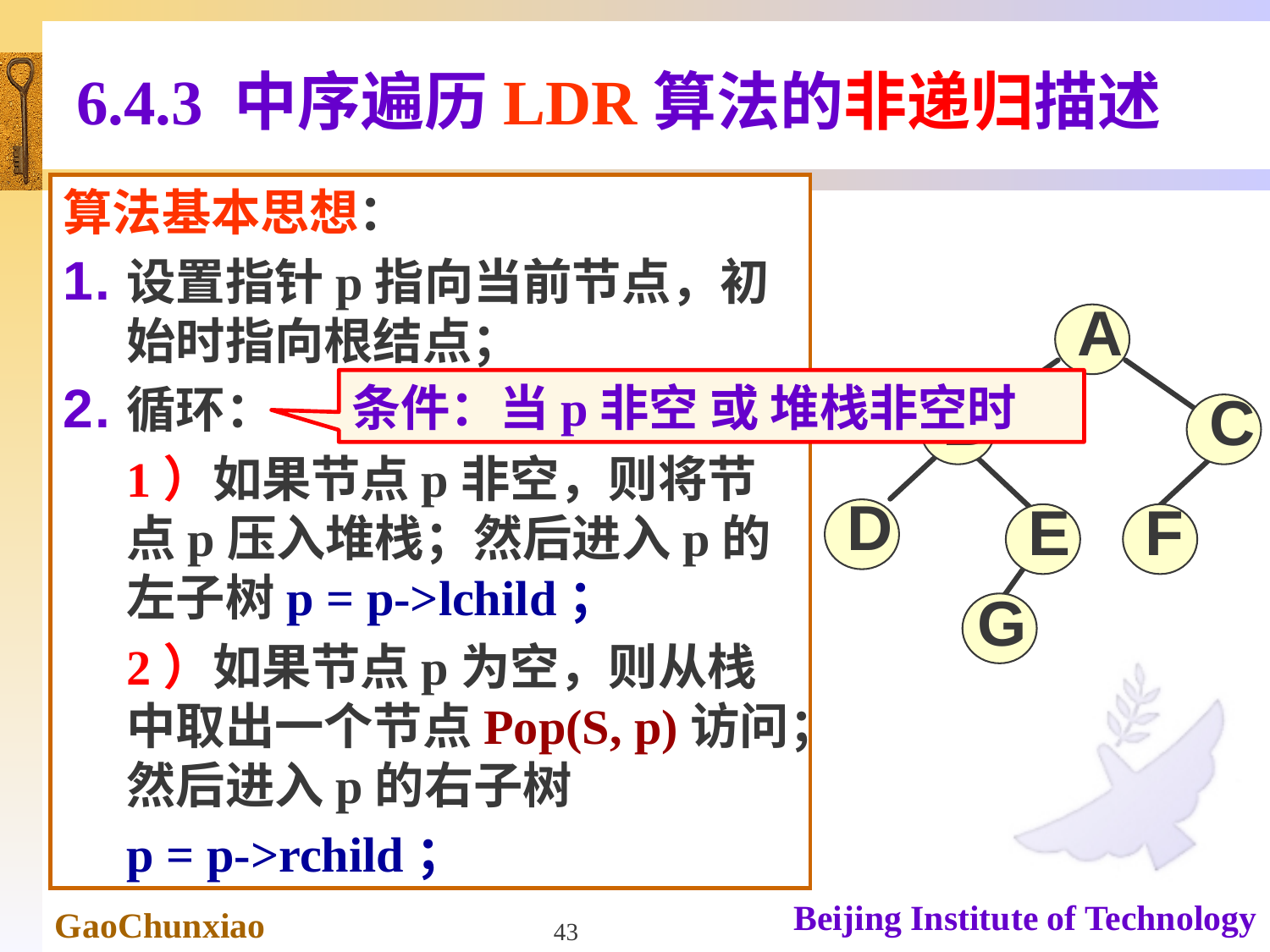

# 6.4.3 中序遍历LDR算法的非递归描述
算法基本思想：
设置指针p指向当前节点，初始时指向根结点；
循环：
1）如果节点p非空，则将节点p压入堆栈；然后进入p的左子树p = p->lchild；
2）如果节点p为空，则从栈中取出一个节点Pop(S, p)访问；然后进入p的右子树
p = p->rchild；
 A

 B

 C

 D

 E

 F

G

条件：当p非空 或 堆栈非空时
43